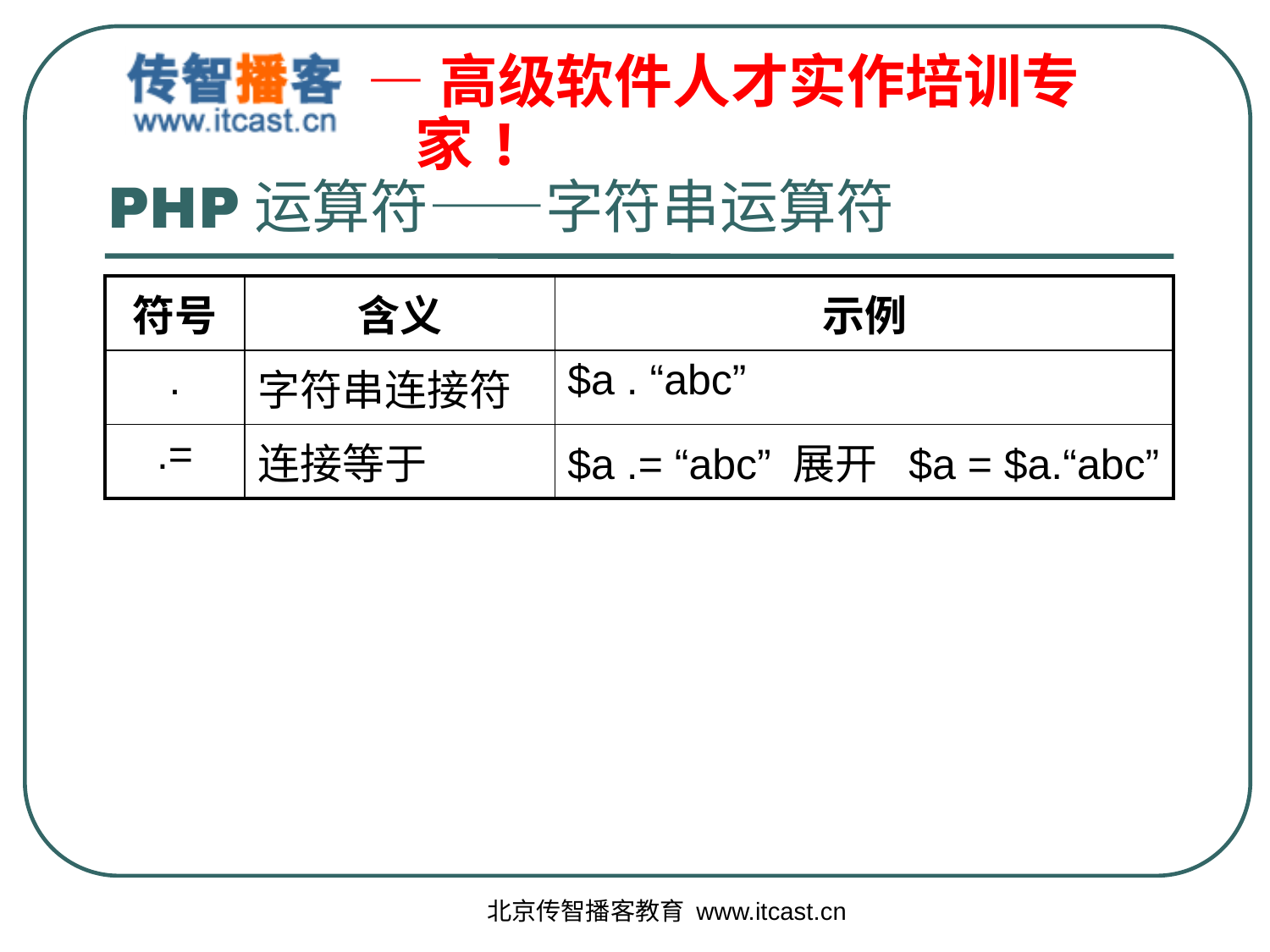

# PHP运算符——字符串运算符
| 符号 | 含义 | 示例 |
| --- | --- | --- |
| . | 字符串连接符 | $a . “abc” |
| .= | 连接等于 | $a .= “abc” 展开 $a = $a.“abc” |